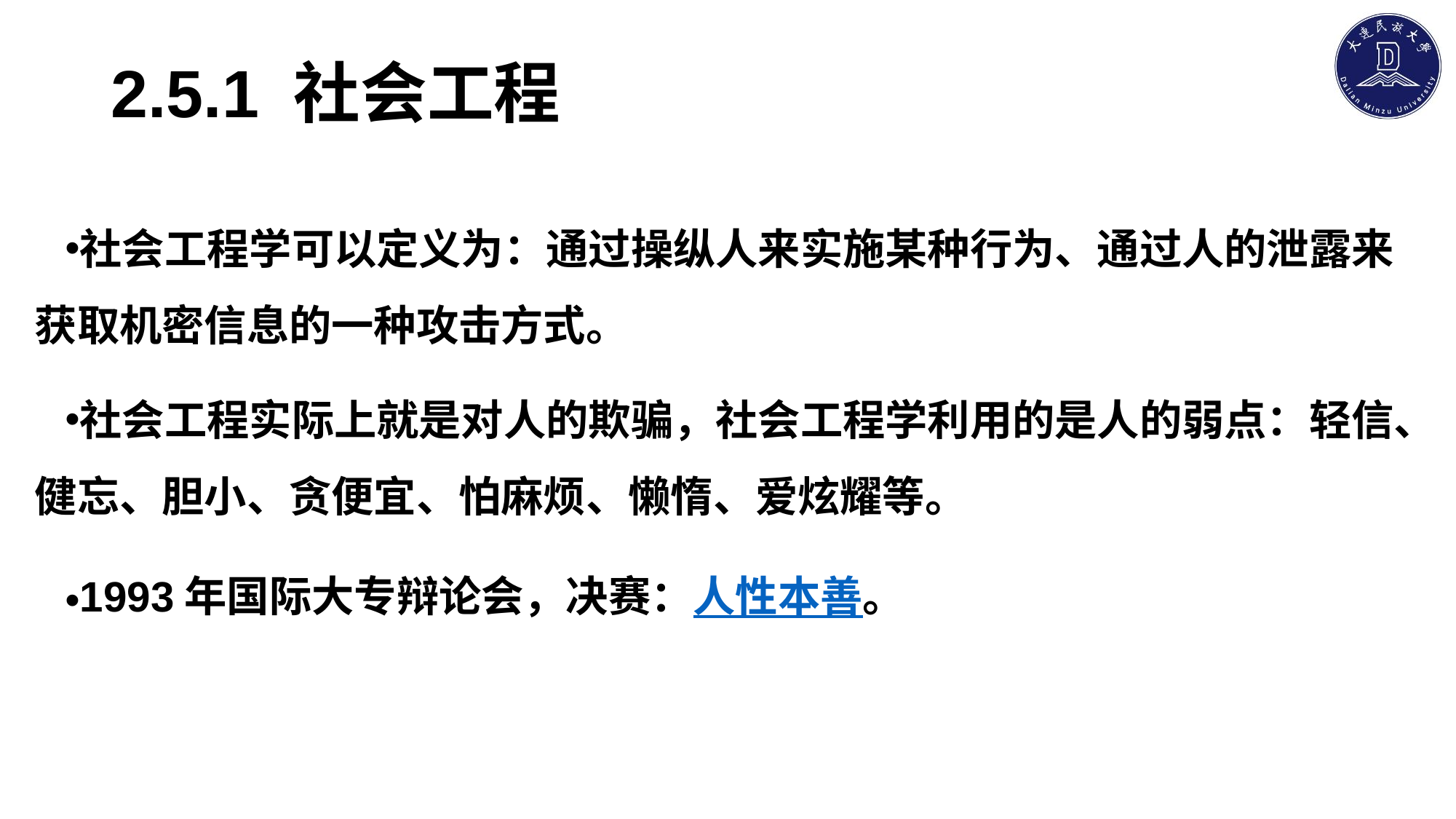

# 2.5.1 社会工程
社会工程学可以定义为：通过操纵人来实施某种行为、通过人的泄露来获取机密信息的一种攻击方式。
社会工程实际上就是对人的欺骗，社会工程学利用的是人的弱点：轻信、健忘、胆小、贪便宜、怕麻烦、懒惰、爱炫耀等。
1993年国际大专辩论会，决赛：人性本善。